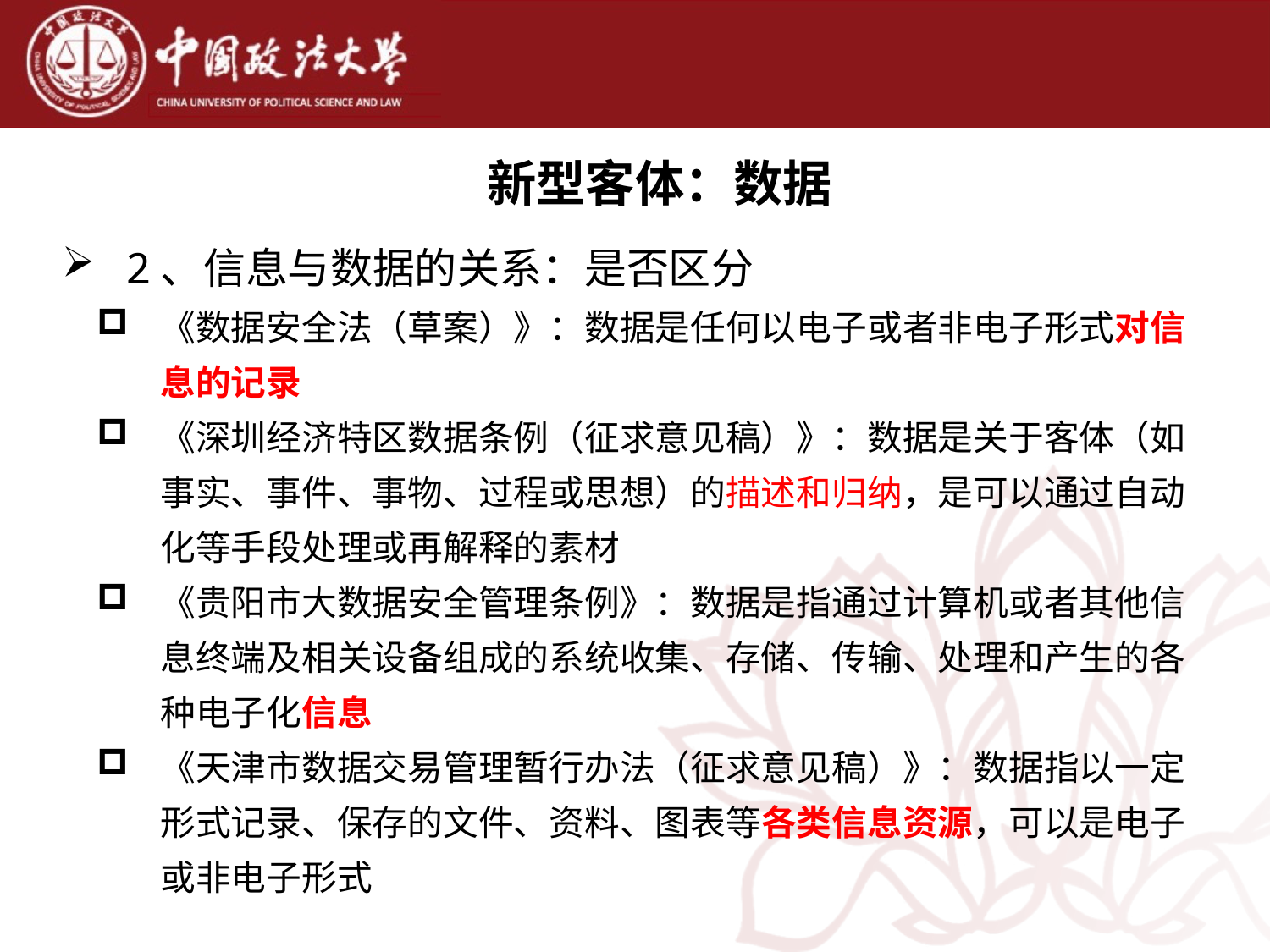

# 新型客体：数据
2、信息与数据的关系：是否区分
《数据安全法（草案）》：数据是任何以电子或者非电子形式对信息的记录
《深圳经济特区数据条例（征求意见稿）》：数据是关于客体（如事实、事件、事物、过程或思想）的描述和归纳，是可以通过自动化等手段处理或再解释的素材
《贵阳市大数据安全管理条例》：数据是指通过计算机或者其他信息终端及相关设备组成的系统收集、存储、传输、处理和产生的各种电子化信息
《天津市数据交易管理暂行办法（征求意见稿）》：数据指以一定形式记录、保存的文件、资料、图表等各类信息资源，可以是电子或非电子形式